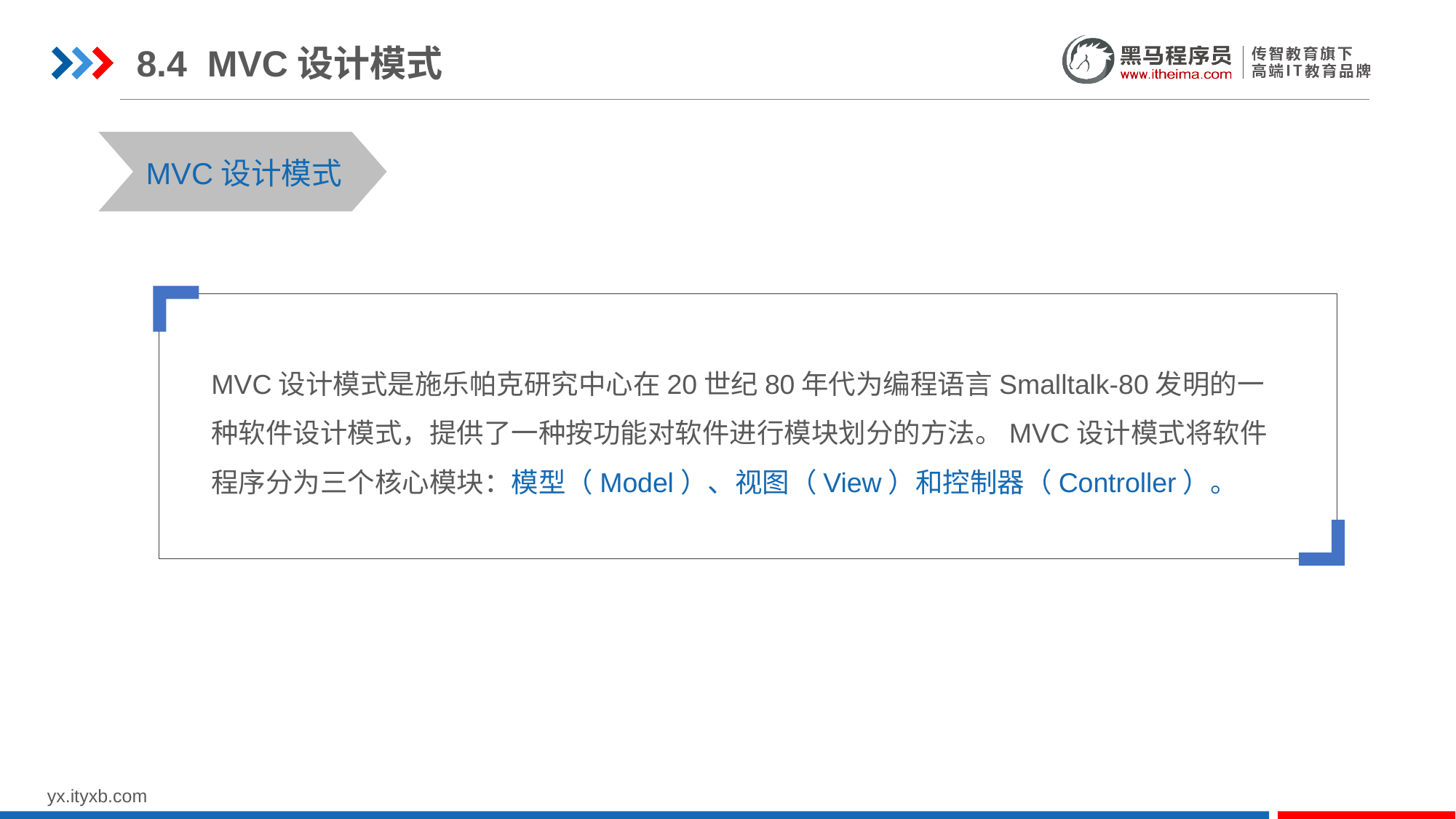

8.4  MVC设计模式

MVC设计模式

MVC设计模式是施乐帕克研究中心在20世纪80年代为编程语言Smalltalk-80发明的一种软件设计模式，提供了一种按功能对软件进行模块划分的方法。MVC设计模式将软件程序分为三个核心模块：模型（Model）、视图（View）和控制器（Controller）。